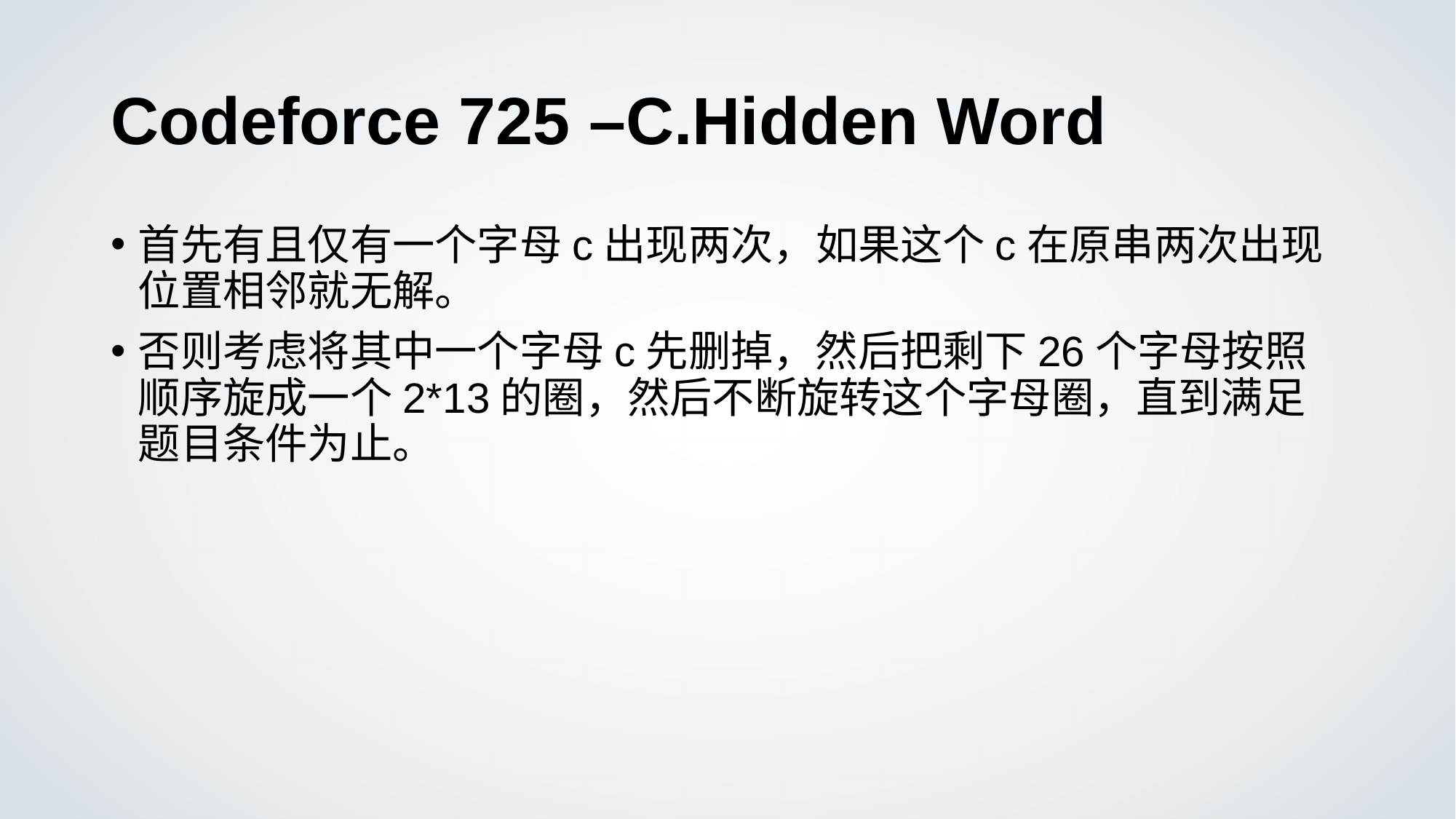

# Codeforce 725 –C.Hidden Word
首先有且仅有一个字母c出现两次，如果这个c在原串两次出现位置相邻就无解。
否则考虑将其中一个字母c先删掉，然后把剩下26个字母按照顺序旋成一个2*13的圈，然后不断旋转这个字母圈，直到满足题目条件为止。